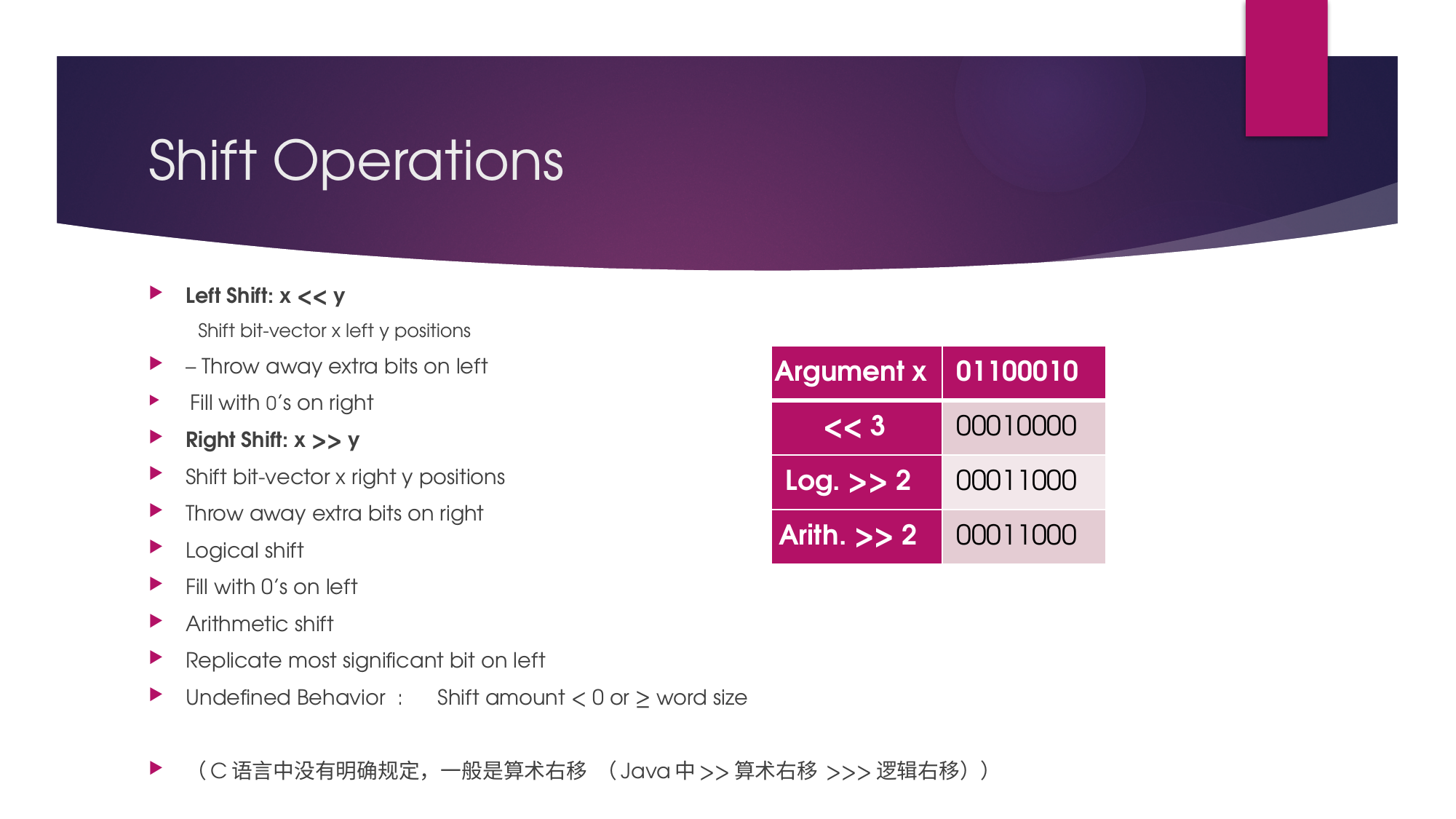

# Shift Operations
Left Shift: x << y
Shift bit-vector x left y positions
– Throw away extra bits on left
 Fill with 0’s on right
Right Shift: x >> y
	Shift bit-vector x right y positions
	Throw away extra bits on right
	Logical shift
	Fill with 0’s on left
	Arithmetic shift
	Replicate most significant bit on left
	Undefined Behavior  :	Shift amount < 0 or ≥ word size

（C语言中没有明确规定，一般是算术右移  （Java中>>算术右移 >>>逻辑右移））
| Argument x | 01100010 |
| --- | --- |
| << 3 | 00010000 |
| Log. >> 2 | 00011000 |
| Arith. >> 2 | 00011000 |